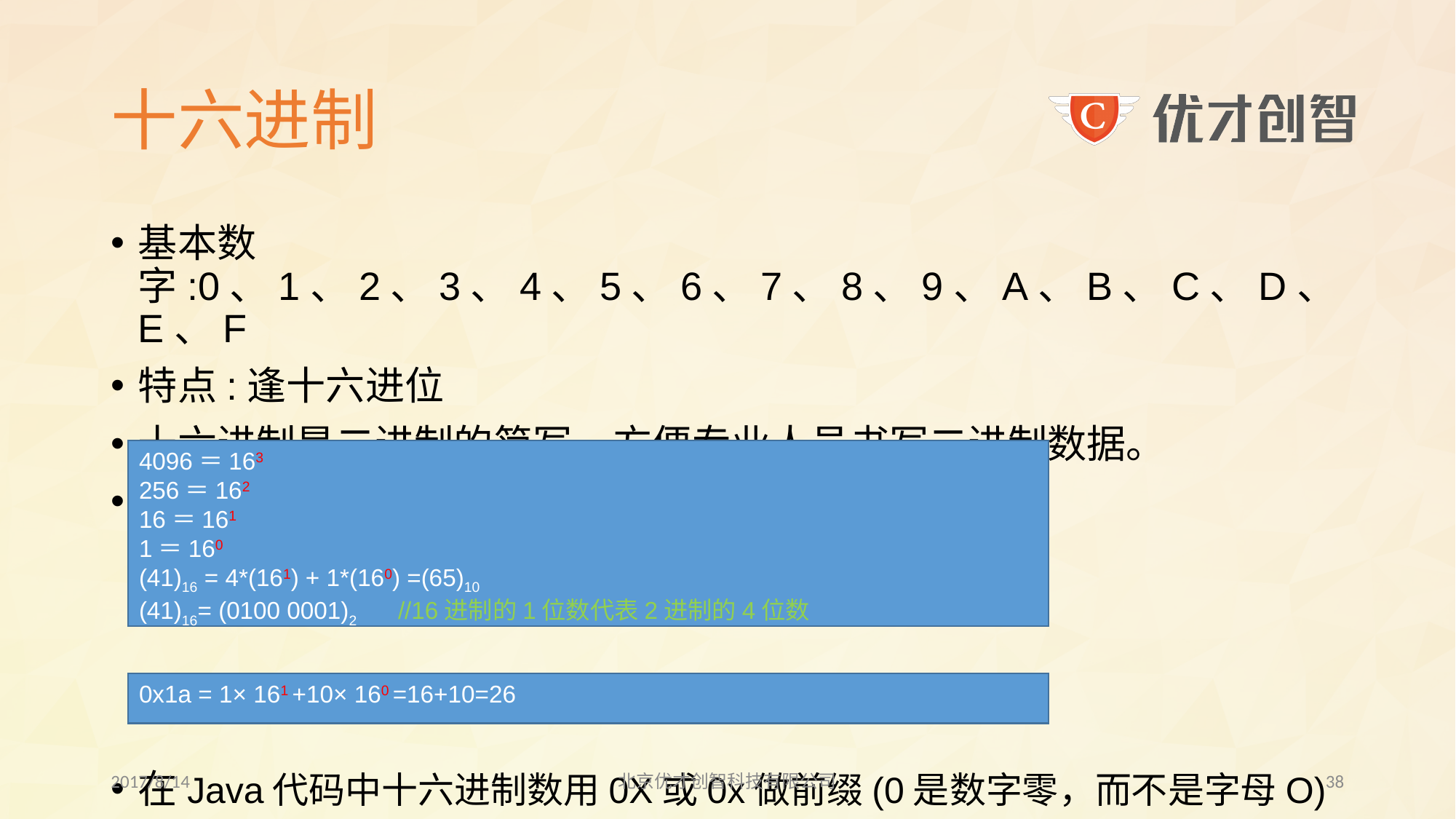

# 十六进制
基本数字:0、1、2、3、4、5、6、7、8、9、A、B、C、D、E、F
特点:逢十六进位
十六进制是二进制的简写, 方便专业人员书写二进制数据。
十六进制的基数为16，权为16n （16的n次方）

在Java代码中十六进制数用0X或0x做前缀(0是数字零，而不是字母O)

4096＝163
256＝162
16＝161
1＝160
(41)16 = 4*(161) + 1*(160) =(65)10
(41)16= (0100 0001)2       //16进制的1位数代表2进制的4位数
0x1a = 1× 161 +10× 160 =16+10=26

2017/8/14
北京优才创智科技有限公司
38